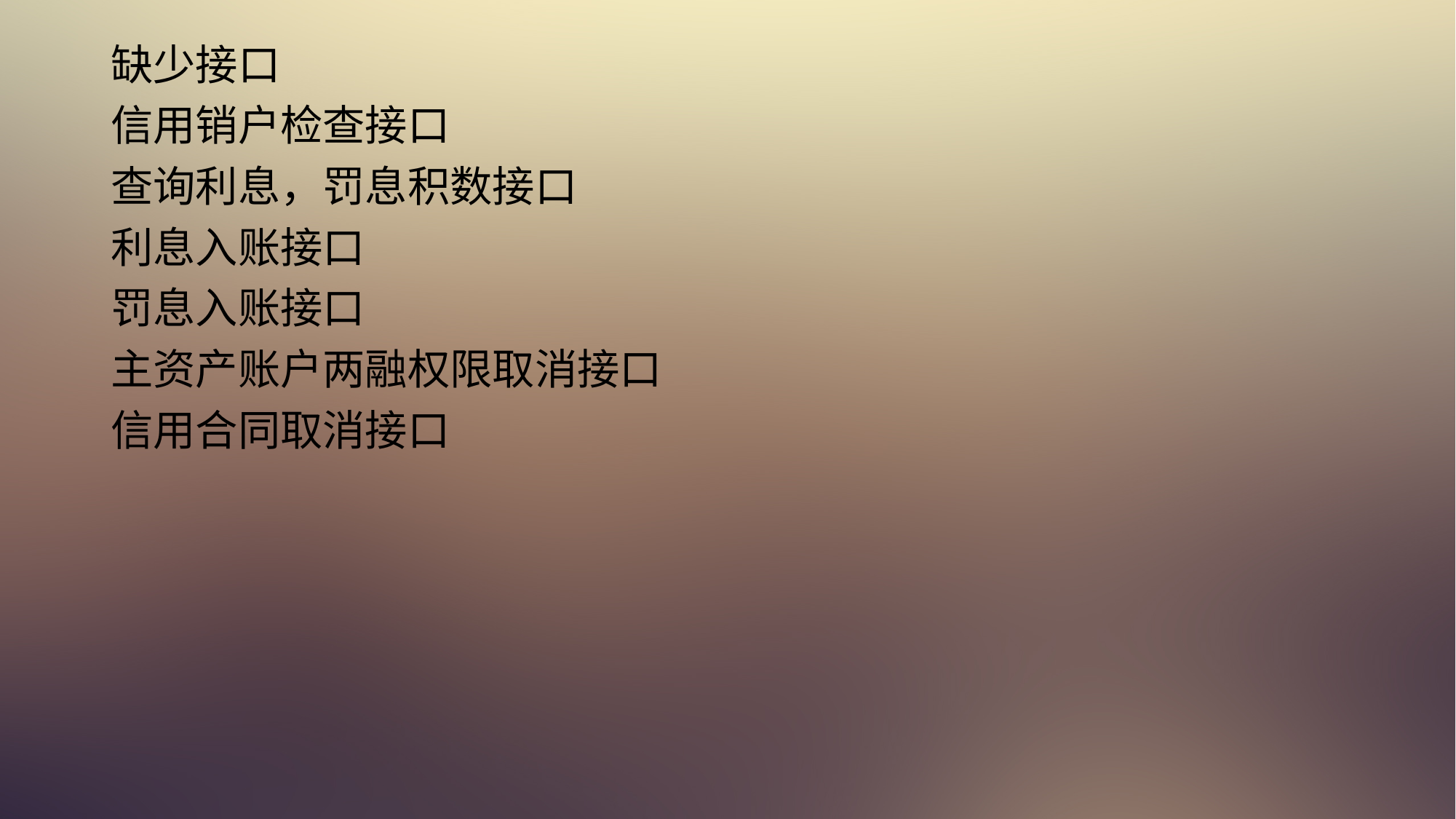

缺少接口
信用销户检查接口
查询利息，罚息积数接口
利息入账接口
罚息入账接口
主资产账户两融权限取消接口
信用合同取消接口